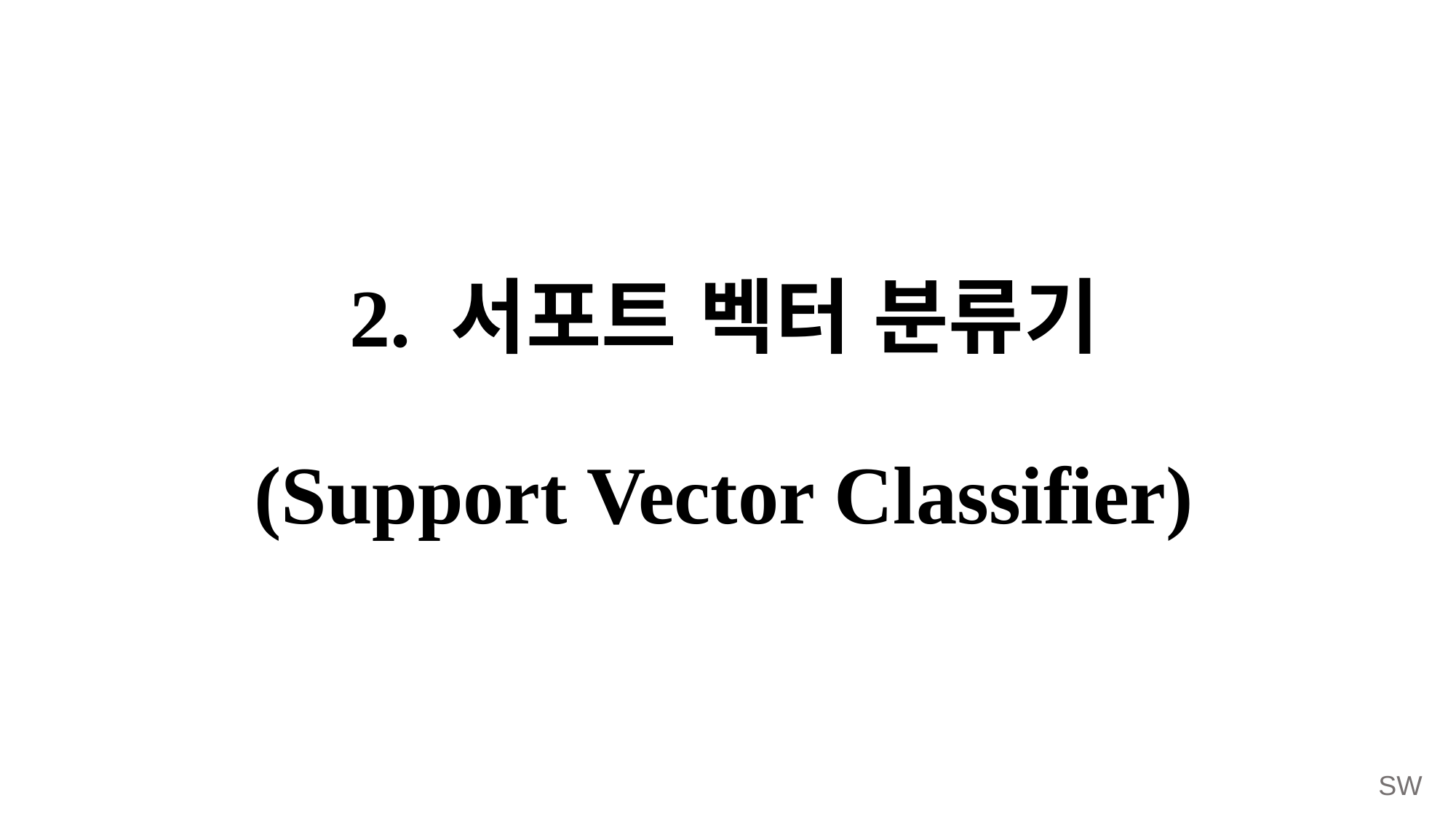

# 2. 서포트 벡터 분류기 (Support Vector Classifier)